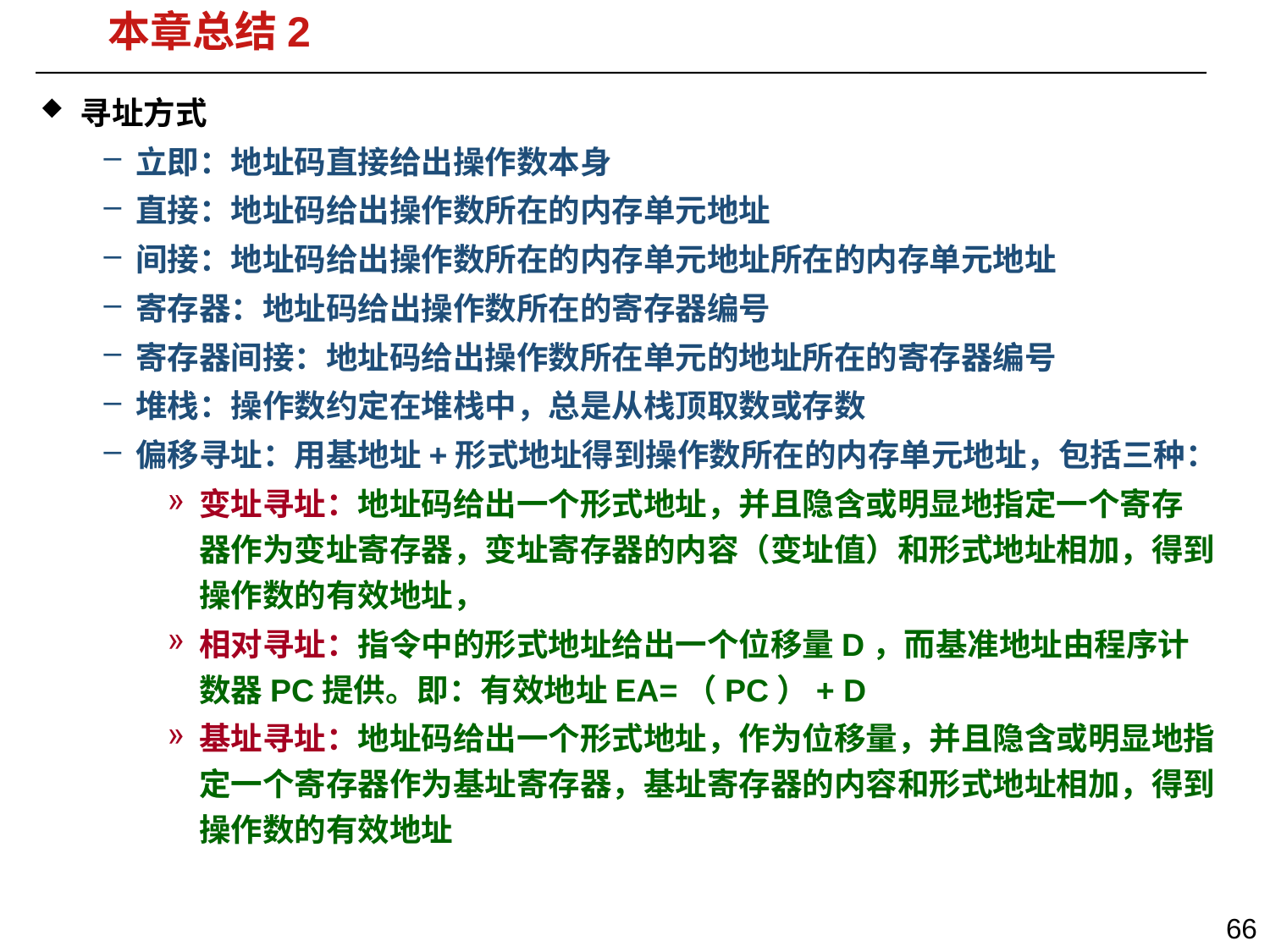

# 本章总结2
寻址方式
立即：地址码直接给出操作数本身
直接：地址码给出操作数所在的内存单元地址
间接：地址码给出操作数所在的内存单元地址所在的内存单元地址
寄存器：地址码给出操作数所在的寄存器编号
寄存器间接：地址码给出操作数所在单元的地址所在的寄存器编号
堆栈：操作数约定在堆栈中，总是从栈顶取数或存数
偏移寻址：用基地址+形式地址得到操作数所在的内存单元地址，包括三种：
变址寻址：地址码给出一个形式地址，并且隐含或明显地指定一个寄存 器作为变址寄存器，变址寄存器的内容（变址值）和形式地址相加，得到操作数的有效地址，
相对寻址：指令中的形式地址给出一个位移量D，而基准地址由程序计  数器PC提供。即：有效地址EA=（PC）+ D
基址寻址：地址码给出一个形式地址，作为位移量，并且隐含或明显地指定一个寄存器作为基址寄存器，基址寄存器的内容和形式地址相加，得到操作数的有效地址